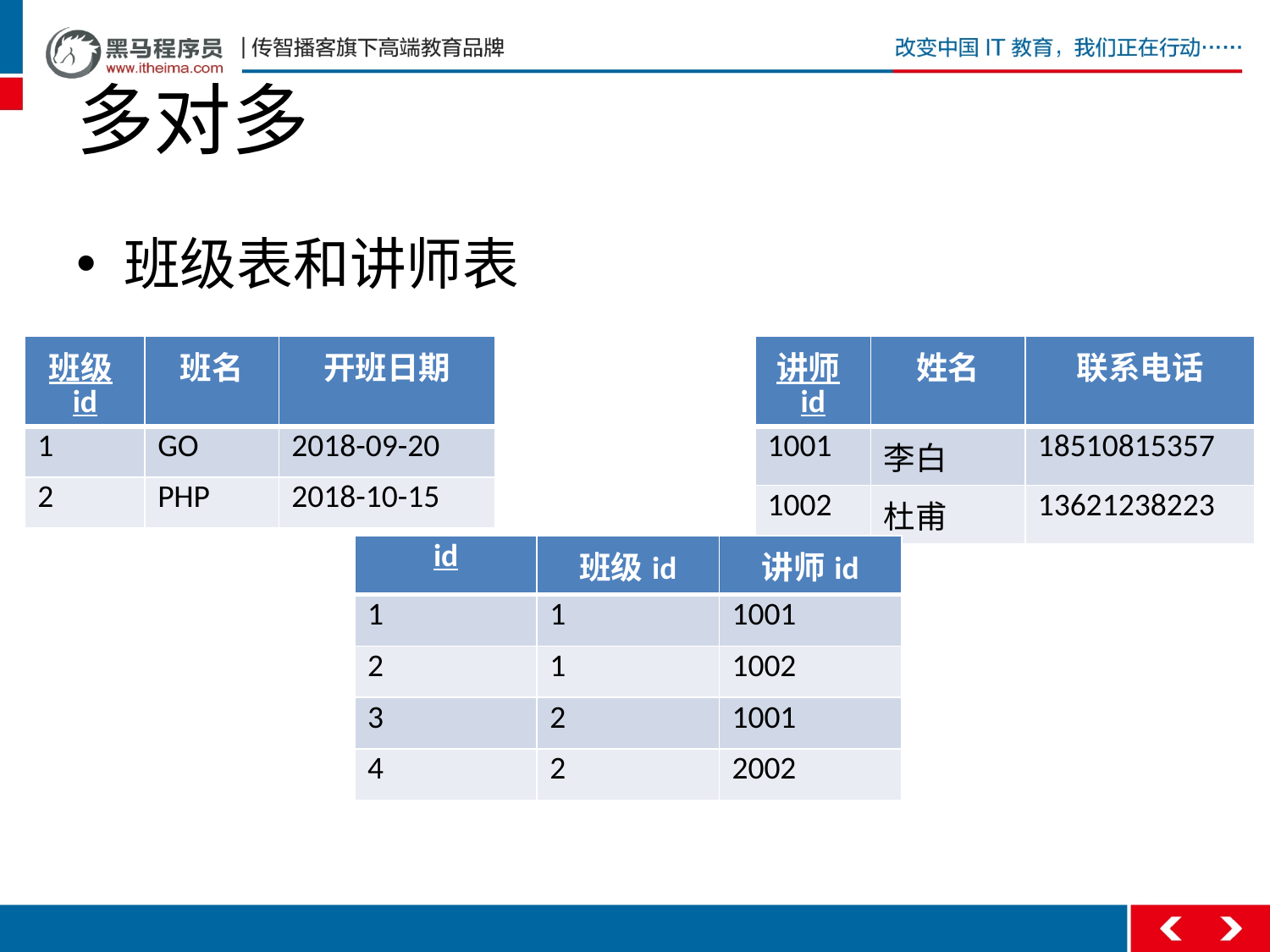

# 多对多
班级表和讲师表
| 班级id | 班名 | 开班日期 |
| --- | --- | --- |
| 1 | GO | 2018-09-20 |
| 2 | PHP | 2018-10-15 |
| 讲师id | 姓名 | 联系电话 |
| --- | --- | --- |
| 1001 | 李白 | 18510815357 |
| 1002 | 杜甫 | 13621238223 |
| id | 班级id | 讲师id |
| --- | --- | --- |
| 1 | 1 | 1001 |
| 2 | 1 | 1002 |
| 3 | 2 | 1001 |
| 4 | 2 | 2002 |